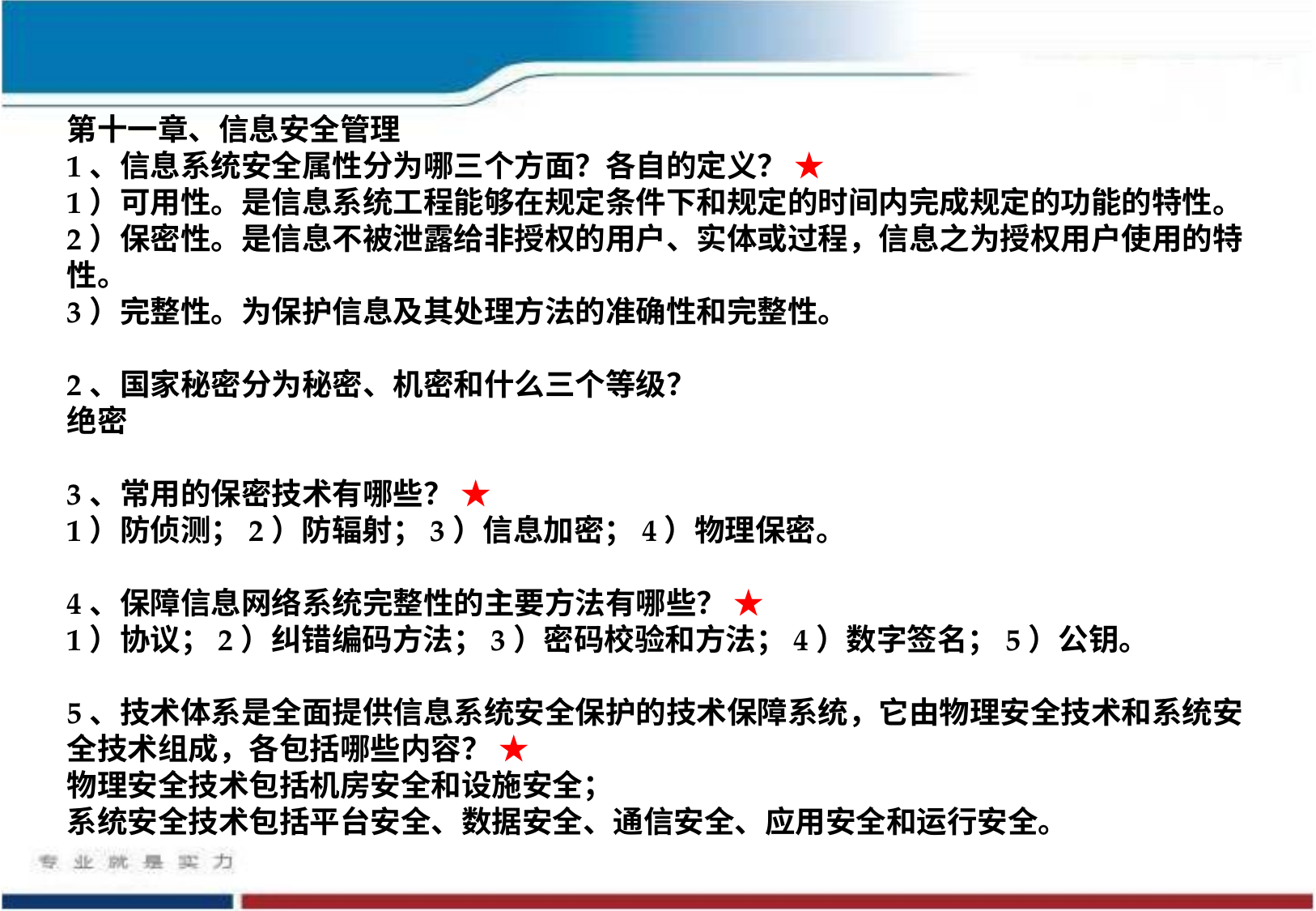

第十一章、信息安全管理
1、信息系统安全属性分为哪三个方面？各自的定义？ ★
1）可用性。是信息系统工程能够在规定条件下和规定的时间内完成规定的功能的特性。
2）保密性。是信息不被泄露给非授权的用户、实体或过程，信息之为授权用户使用的特性。
3）完整性。为保护信息及其处理方法的准确性和完整性。

2、国家秘密分为秘密、机密和什么三个等级？
绝密

3、常用的保密技术有哪些？ ★
1）防侦测；2）防辐射；3）信息加密；4）物理保密。

4、保障信息网络系统完整性的主要方法有哪些？ ★
1）协议；2）纠错编码方法；3）密码校验和方法；4）数字签名；5）公钥。

5、技术体系是全面提供信息系统安全保护的技术保障系统，它由物理安全技术和系统安全技术组成，各包括哪些内容？ ★
物理安全技术包括机房安全和设施安全；
系统安全技术包括平台安全、数据安全、通信安全、应用安全和运行安全。